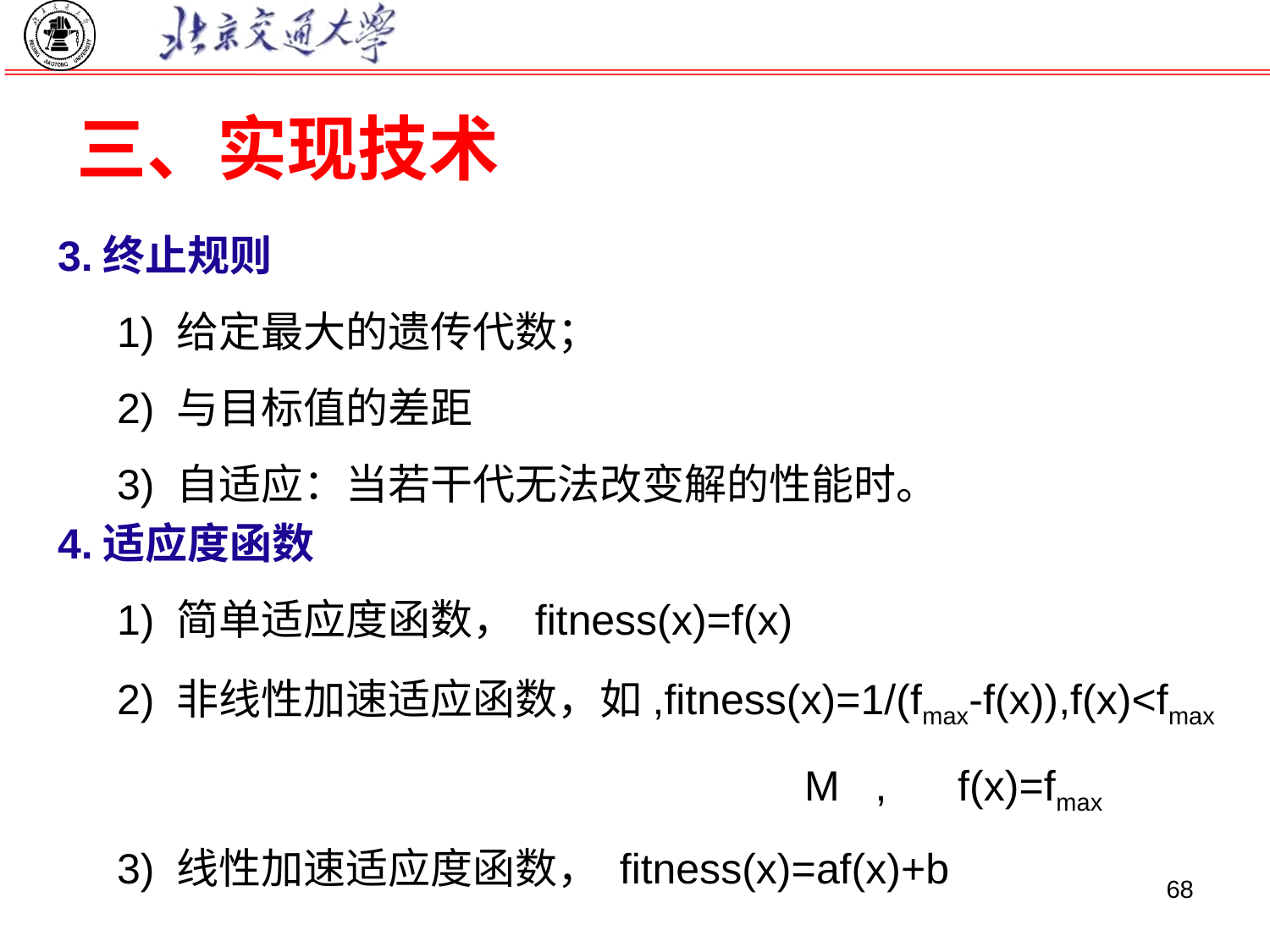

# 三、实现技术
3.终止规则
     1) 给定最大的遗传代数；
     2) 与目标值的差距
     3) 自适应：当若干代无法改变解的性能时。
4.适应度函数
     1) 简单适应度函数， fitness(x)=f(x)
     2) 非线性加速适应函数，如,fitness(x)=1/(fmax-f(x)),f(x)<fmax
                                                               M   ,      f(x)=fmax
     3) 线性加速适应度函数， fitness(x)=af(x)+b

68